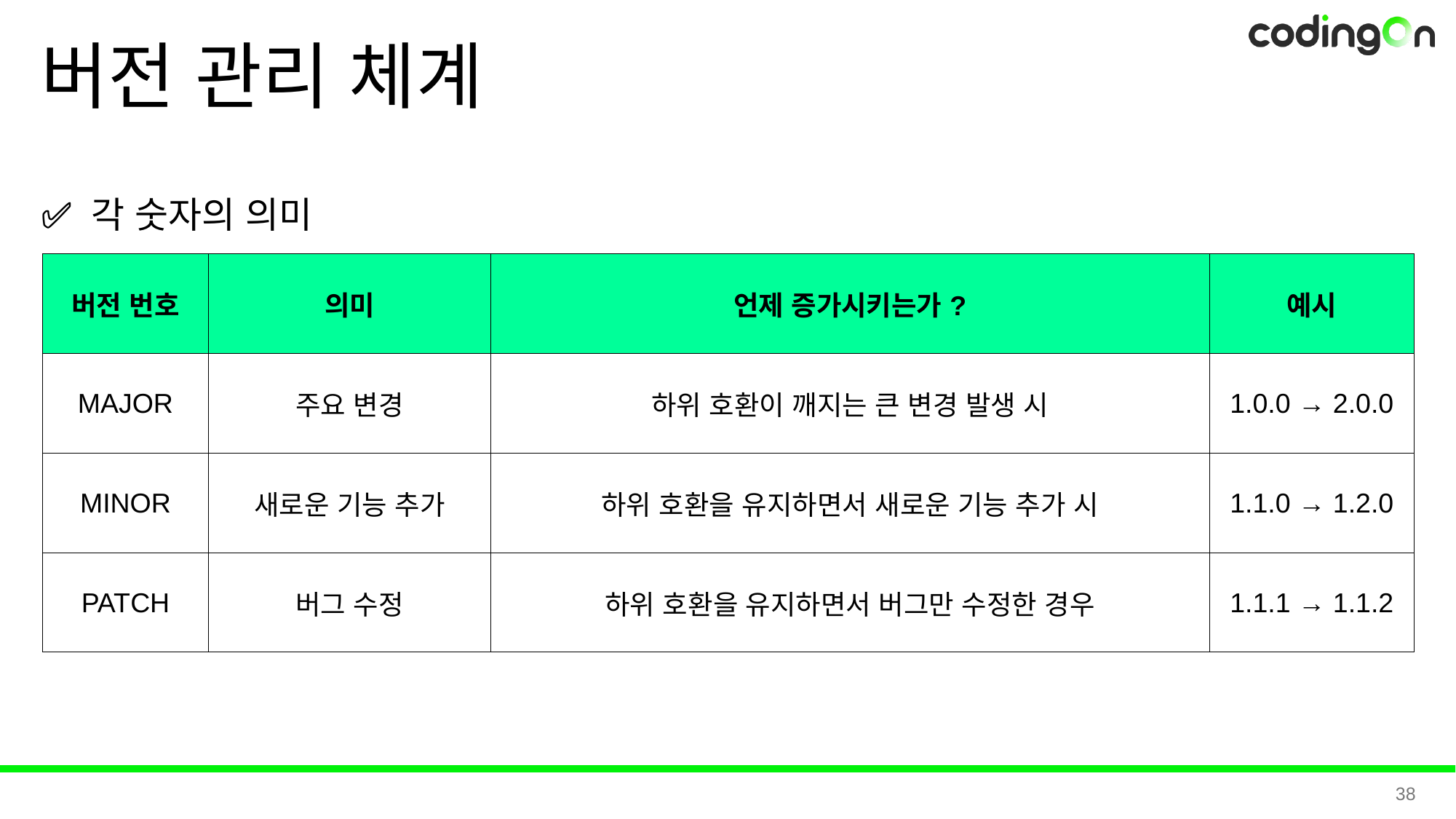

# 버전 관리 체계
✅ 각 숫자의 의미
| 버전 번호 | 의미 | 언제 증가시키는가? | 예시 |
| --- | --- | --- | --- |
| MAJOR | 주요 변경 | 하위 호환이 깨지는 큰 변경 발생 시 | 1.0.0 → 2.0.0 |
| MINOR | 새로운 기능 추가 | 하위 호환을 유지하면서 새로운 기능 추가 시 | 1.1.0 → 1.2.0 |
| PATCH | 버그 수정 | 하위 호환을 유지하면서 버그만 수정한 경우 | 1.1.1 → 1.1.2 |
38